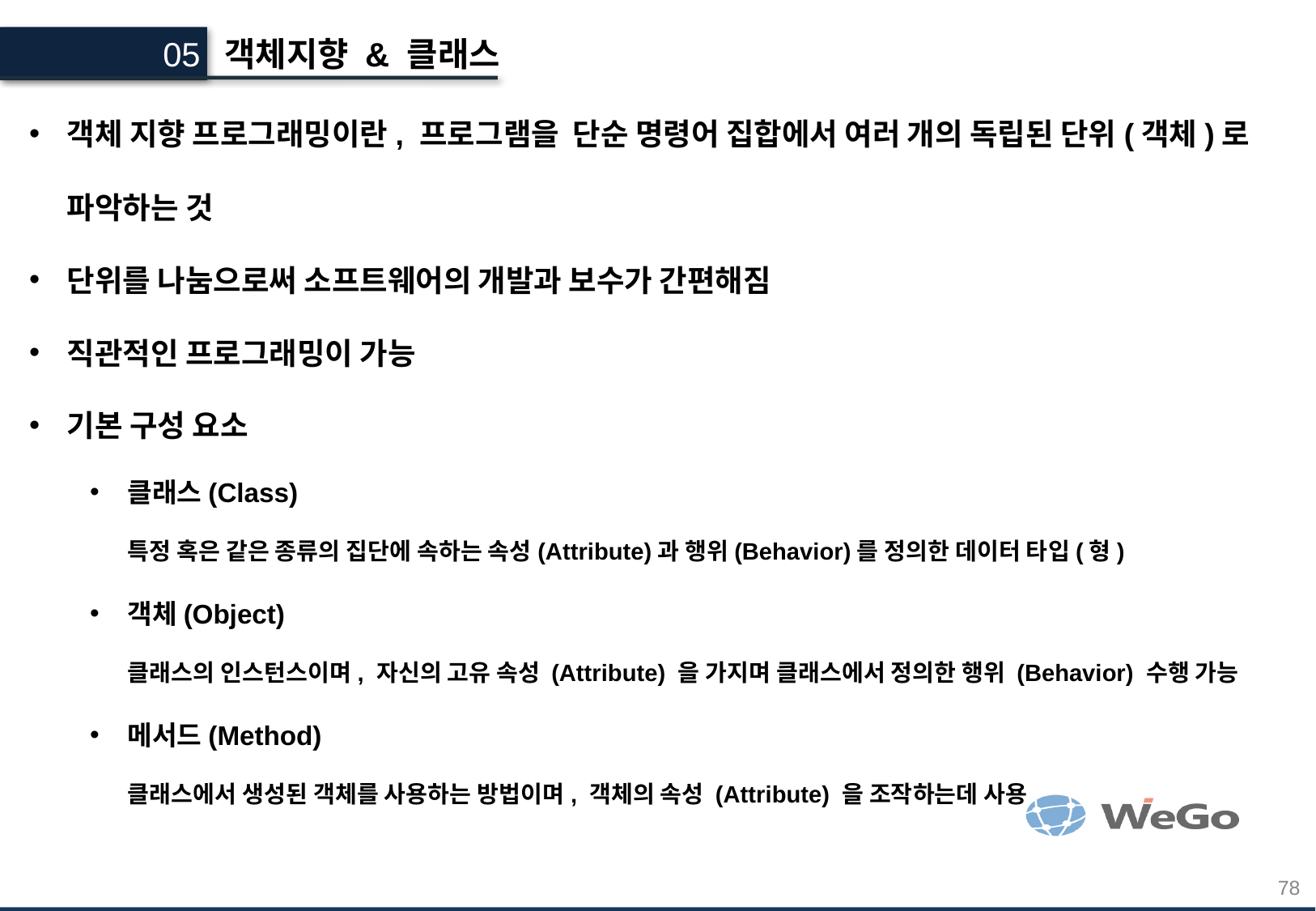

05
객체지향 & 클래스
객체 지향 프로그래밍이란, 프로그램을  단순 명령어 집합에서 여러 개의 독립된 단위(객체)로 파악하는 것
단위를 나눔으로써 소프트웨어의 개발과 보수가 간편해짐
직관적인 프로그래밍이 가능
기본 구성 요소
클래스(Class)
특정 혹은 같은 종류의 집단에 속하는 속성(Attribute)과 행위(Behavior)를 정의한 데이터 타입(형)
객체(Object)
클래스의 인스턴스이며, 자신의 고유 속성 (Attribute) 을 가지며 클래스에서 정의한 행위 (Behavior) 수행 가능
메서드(Method)
클래스에서 생성된 객체를 사용하는 방법이며, 객체의 속성 (Attribute) 을 조작하는데 사용

78